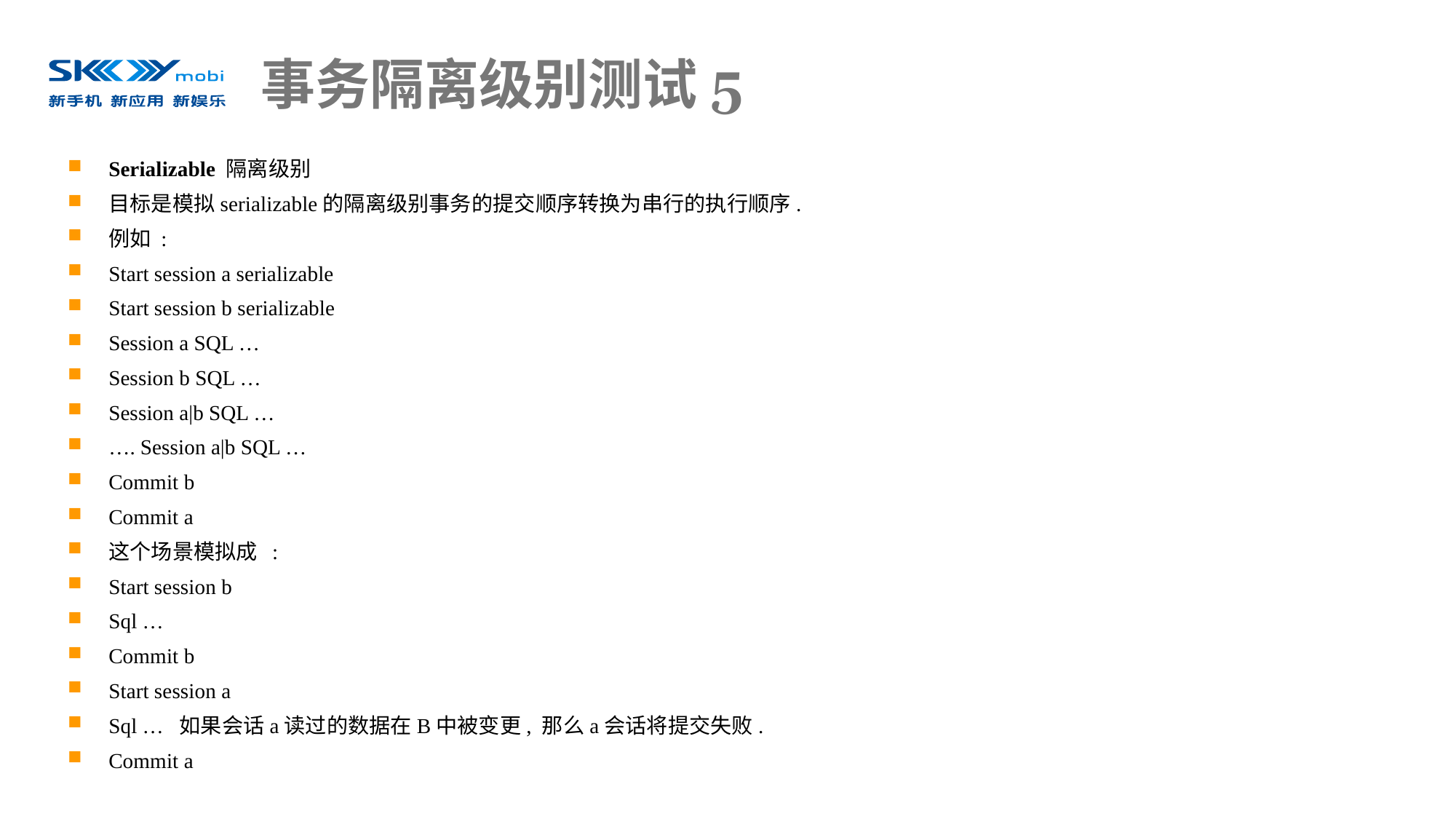

# 事务隔离级别测试5
Serializable 隔离级别
目标是模拟serializable的隔离级别事务的提交顺序转换为串行的执行顺序.
例如 :
Start session a serializable
Start session b serializable
Session a SQL …
Session b SQL …
Session a|b SQL …
…. Session a|b SQL …
Commit b
Commit a
这个场景模拟成  :
Start session b
Sql …
Commit b
Start session a
Sql …  如果会话a读过的数据在B中被变更, 那么a会话将提交失败.
Commit a